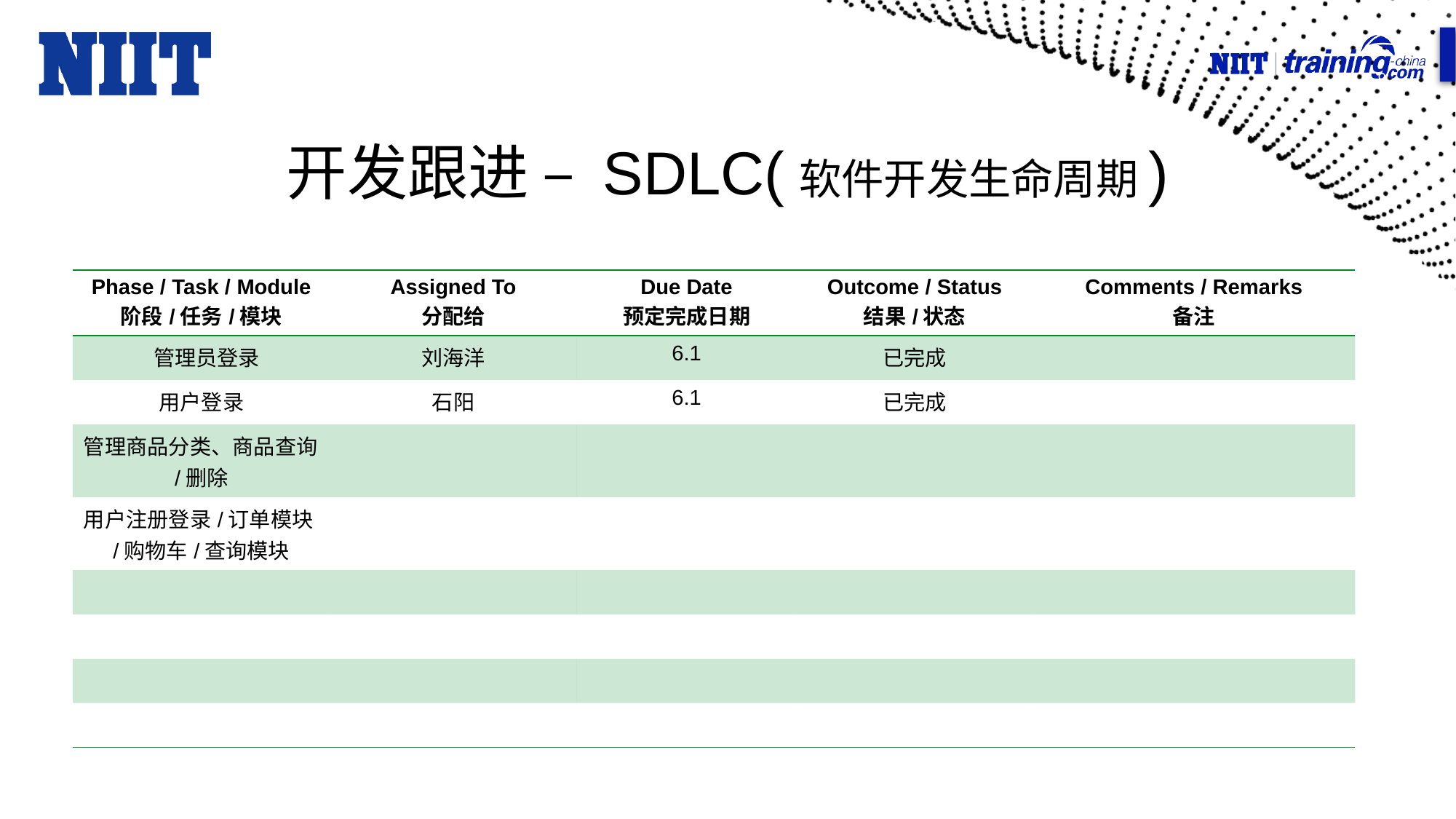

# 开发跟进 – SDLC(软件开发生命周期)
| Phase / Task / Module 阶段/任务/模块 | Assigned To 分配给 | Due Date 预定完成日期 | Outcome / Status 结果/状态 | Comments / Remarks 备注 |
| --- | --- | --- | --- | --- |
| 管理员登录 | 刘海洋 | 6.1 | 已完成 |  |
| 用户登录 | 石阳 | 6.1 | 已完成 |  |
| 管理商品分类、商品查询/删除 |  |  |  |  |
| 用户注册登录/订单模块/购物车/查询模块 |  |  |  |  |
|  |  |  |  |  |
|  |  |  |  |  |
|  |  |  |  |  |
|  |  |  |  |  |